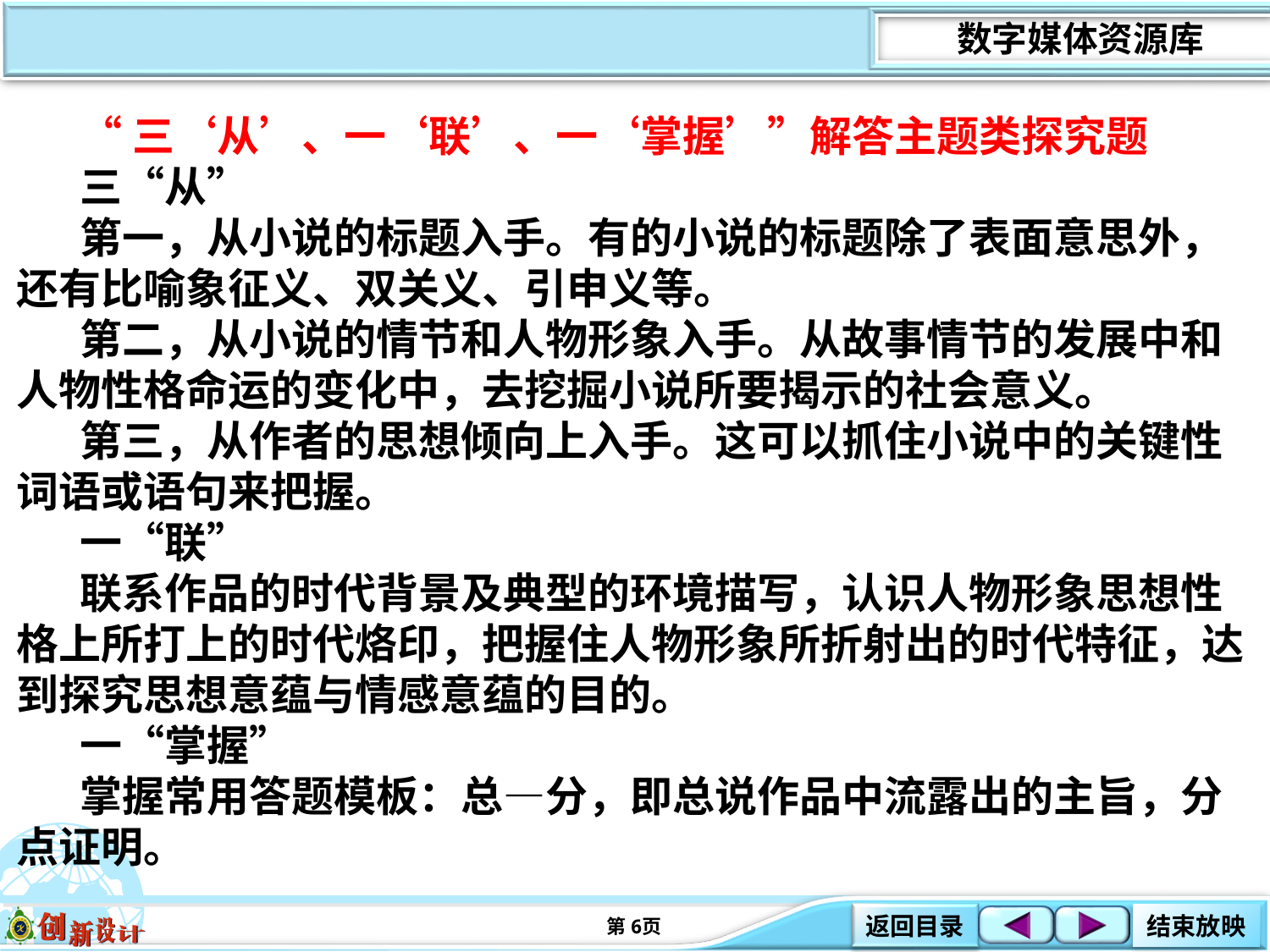

“三‘从’、一‘联’、一‘掌握’”解答主题类探究题
三“从”
第一，从小说的标题入手。有的小说的标题除了表面意思外，还有比喻象征义、双关义、引申义等。
第二，从小说的情节和人物形象入手。从故事情节的发展中和人物性格命运的变化中，去挖掘小说所要揭示的社会意义。
第三，从作者的思想倾向上入手。这可以抓住小说中的关键性词语或语句来把握。
一“联”
联系作品的时代背景及典型的环境描写，认识人物形象思想性格上所打上的时代烙印，把握住人物形象所折射出的时代特征，达到探究思想意蕴与情感意蕴的目的。
一“掌握”
掌握常用答题模板：总—分，即总说作品中流露出的主旨，分点证明。